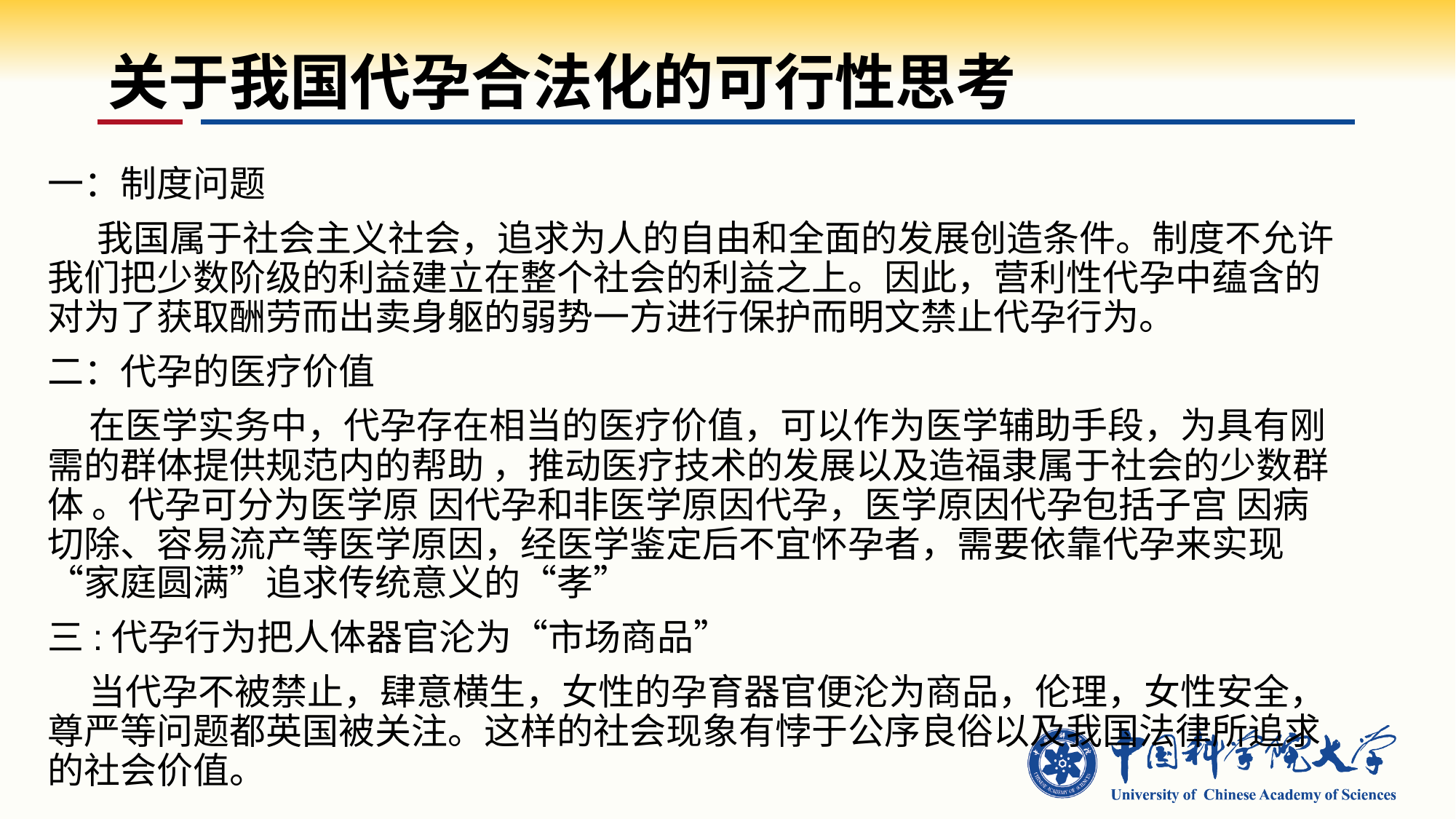

# 关于我国代孕合法化的可行性思考
一：制度问题
     我国属于社会主义社会，追求为人的自由和全面的发展创造条件。制度不允许我们把少数阶级的利益建立在整个社会的利益之上。因此，营利性代孕中蕴含的对为了获取酬劳而出卖身躯的弱势一方进行保护而明文禁止代孕行为。
二：代孕的医疗价值
    在医学实务中，代孕存在相当的医疗价值，可以作为医学辅助手段，为具有刚需的群体提供规范内的帮助 ，推动医疗技术的发展以及造福隶属于社会的少数群体 。代孕可分为医学原 因代孕和非医学原因代孕，医学原因代孕包括子宫 因病切除、容易流产等医学原因，经医学鉴定后不宜怀孕者，需要依靠代孕来实现“家庭圆满”追求传统意义的“孝”
三:代孕行为把人体器官沦为“市场商品”
    当代孕不被禁止，肆意横生，女性的孕育器官便沦为商品，伦理，女性安全，尊严等问题都英国被关注。这样的社会现象有悖于公序良俗以及我国法律所追求的社会价值。